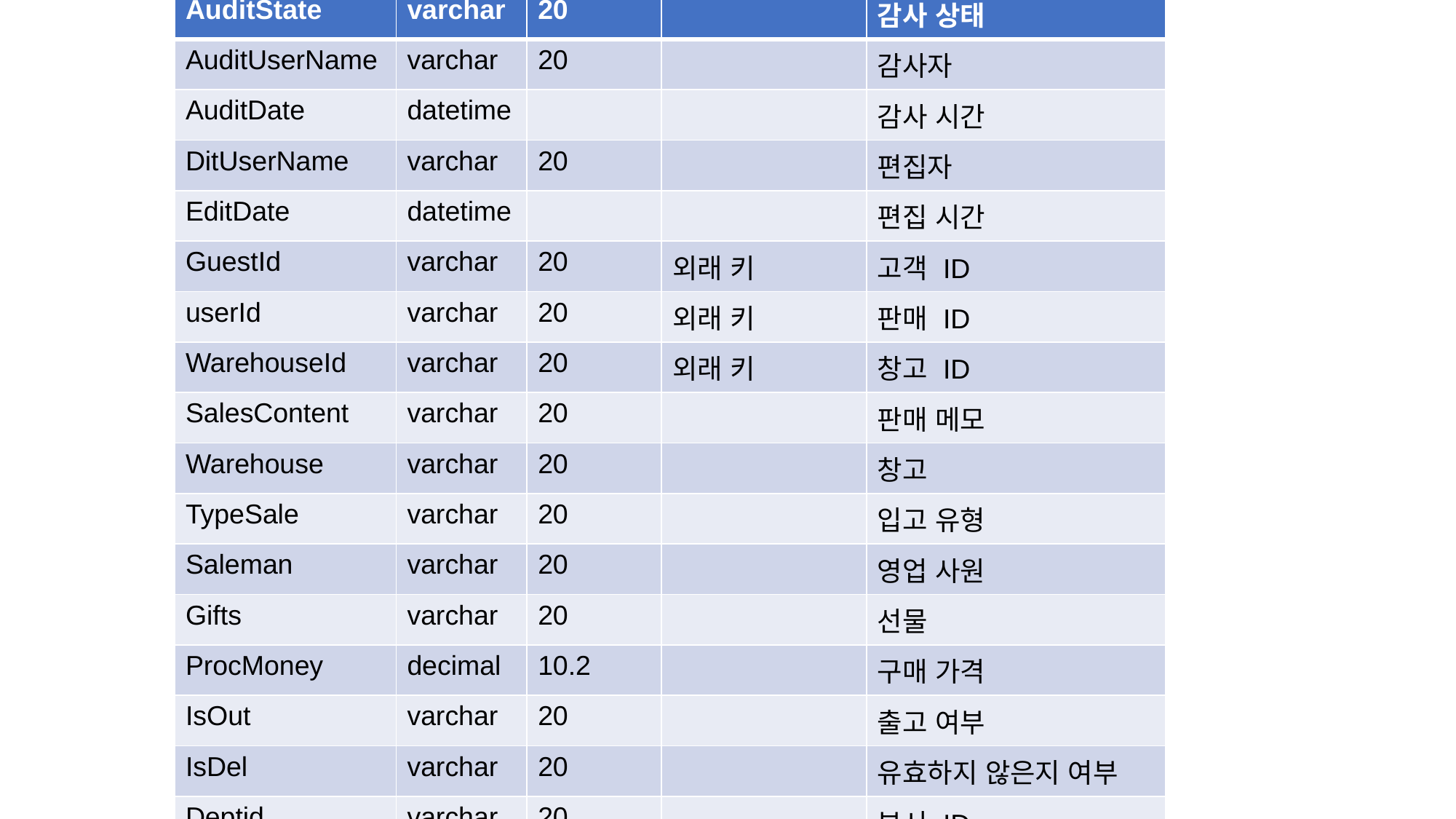

| AuditState | varchar | 20 |  | 감사 상태 |
| --- | --- | --- | --- | --- |
| AuditUserName | varchar | 20 |  | 감사자 |
| AuditDate | datetime |  |  | 감사 시간 |
| DitUserName | varchar | 20 |  | 편집자 |
| EditDate | datetime |  |  | 편집 시간 |
| GuestId | varchar | 20 | 외래 키 | 고객 ID |
| userId | varchar | 20 | 외래 키 | 판매 ID |
| WarehouseId | varchar | 20 | 외래 키 | 창고 ID |
| SalesContent | varchar | 20 |  | 판매 메모 |
| Warehouse | varchar | 20 |  | 창고 |
| TypeSale | varchar | 20 |  | 입고 유형 |
| Saleman | varchar | 20 |  | 영업 사원 |
| Gifts | varchar | 20 |  | 선물 |
| ProcMoney | decimal | 10.2 |  | 구매 가격 |
| IsOut | varchar | 20 |  | 출고 여부 |
| IsDel | varchar | 20 |  | 유효하지 않은지 여부 |
| Deptid | varchar | 20 |  | 부서 ID |
| TypeStock | varchar | 20 |  | 판매 유형 |
| Isreturn | varchar | 20 |  | 환불 여부 |